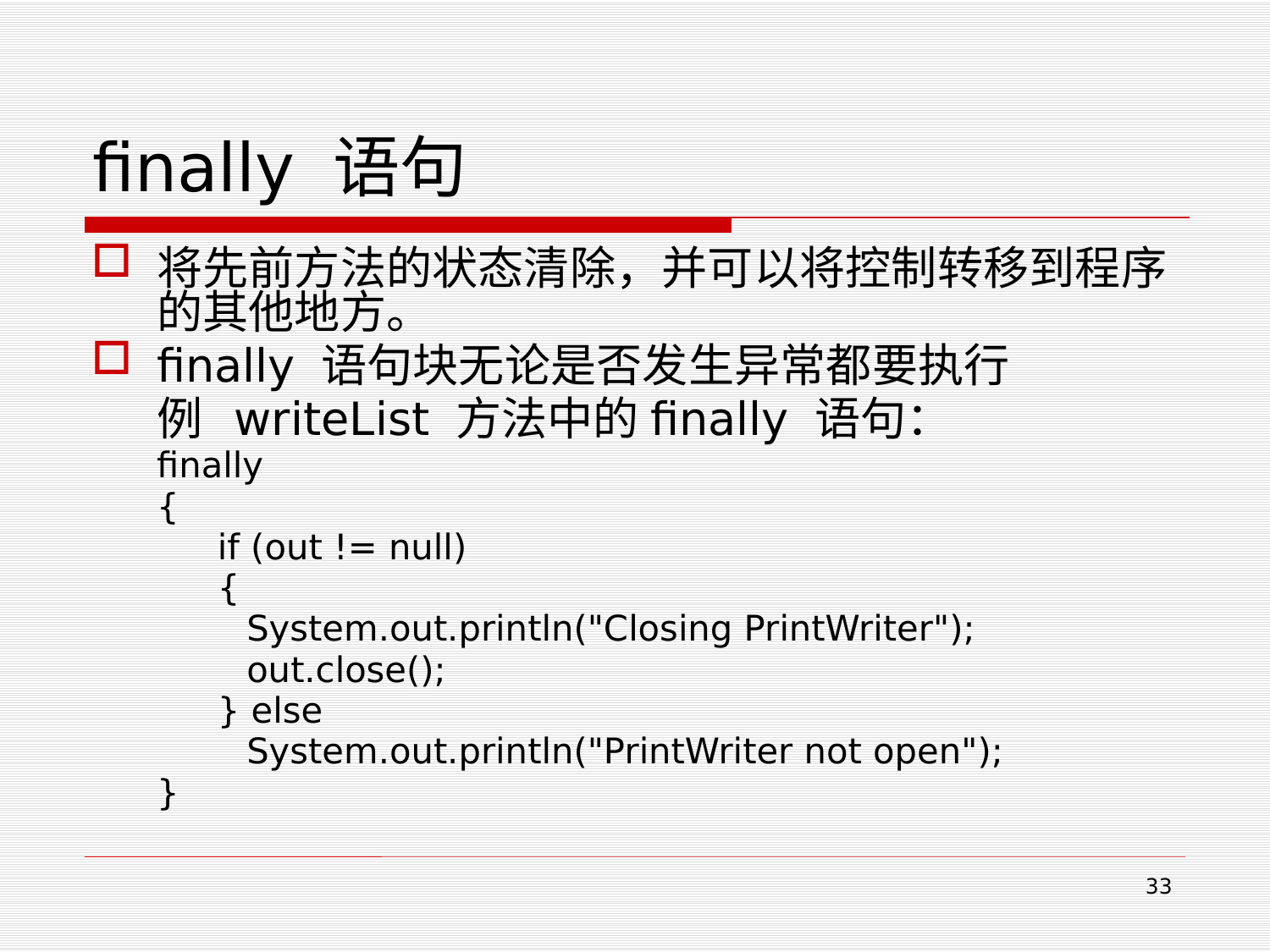

# finally 语句
将先前方法的状态清除，并可以将控制转移到程序的其他地方。
finally 语句块无论是否发生异常都要执行
	例  writeList 方法中的finally 语句：
finally
{
    	if (out != null)
	{
        System.out.println("Closing PrintWriter");
        out.close();
    	} else
        System.out.println("PrintWriter not open");
}

33